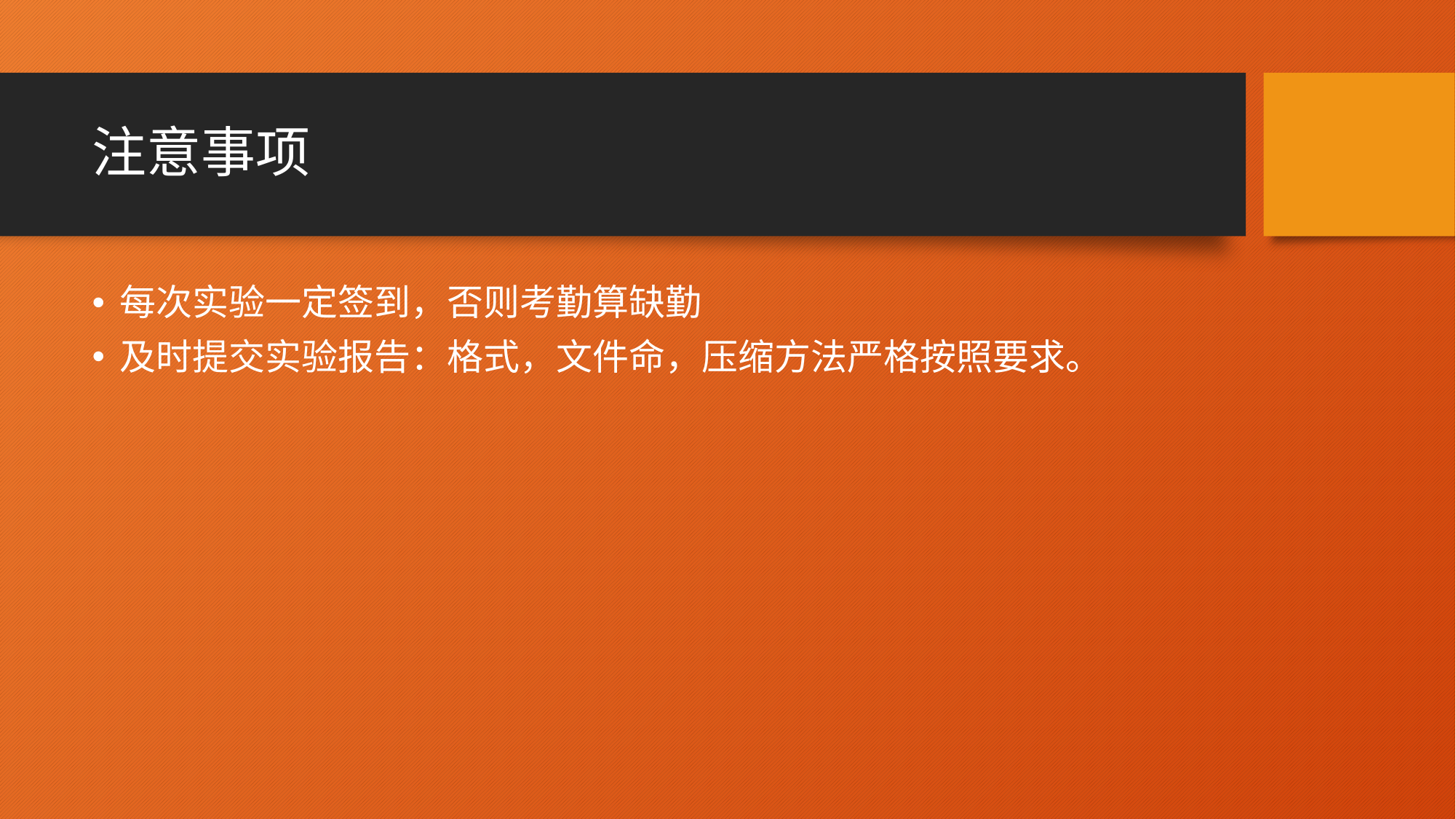

# 注意事项
每次实验一定签到，否则考勤算缺勤
及时提交实验报告：格式，文件命，压缩方法严格按照要求。